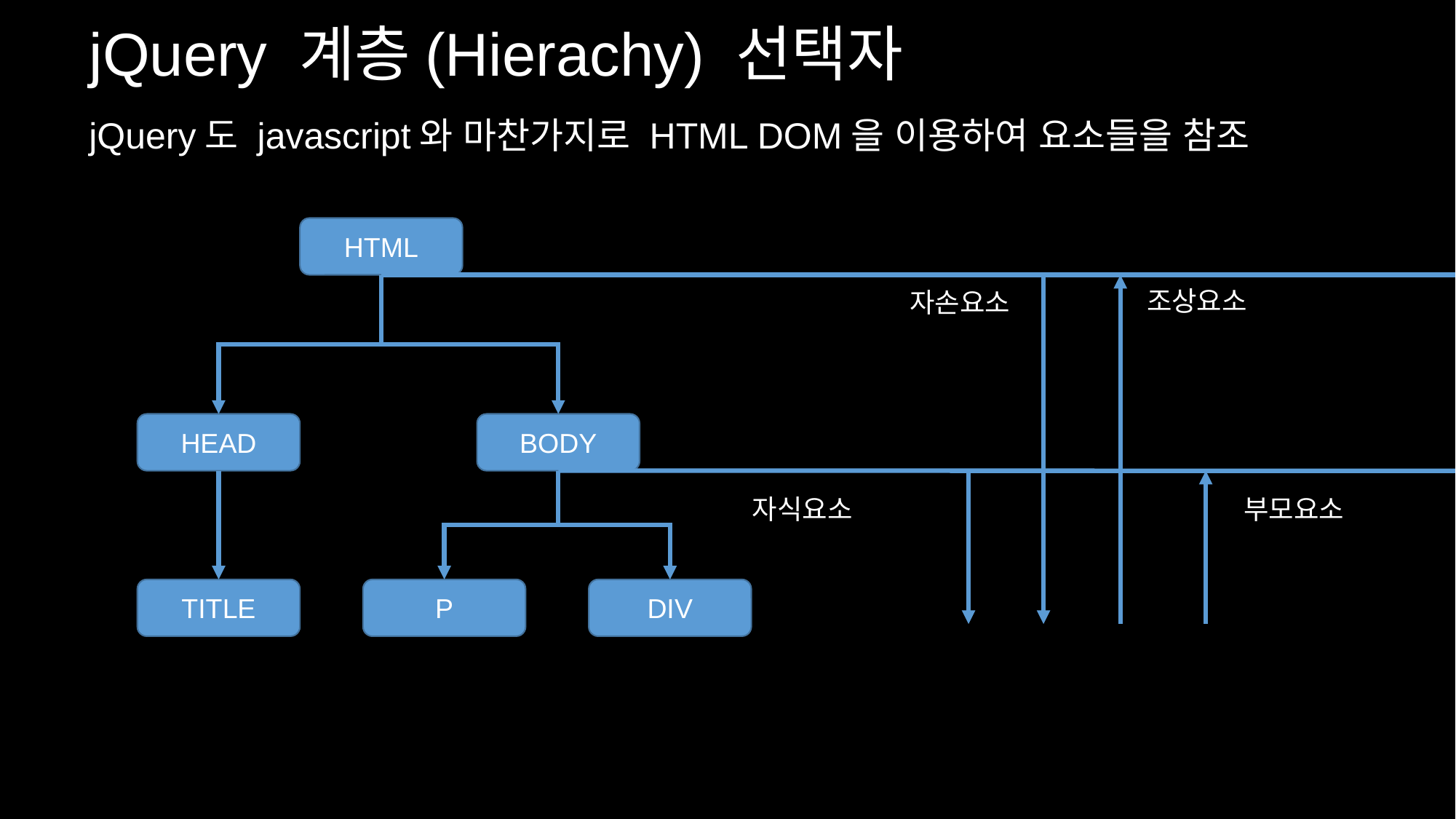

jQuery 계층(Hierachy) 선택자
jQuery도 javascript와 마찬가지로 HTML DOM을 이용하여 요소들을 참조
HTML
조상요소
자손요소
BODY
HEAD
자식요소
부모요소
TITLE
P
DIV